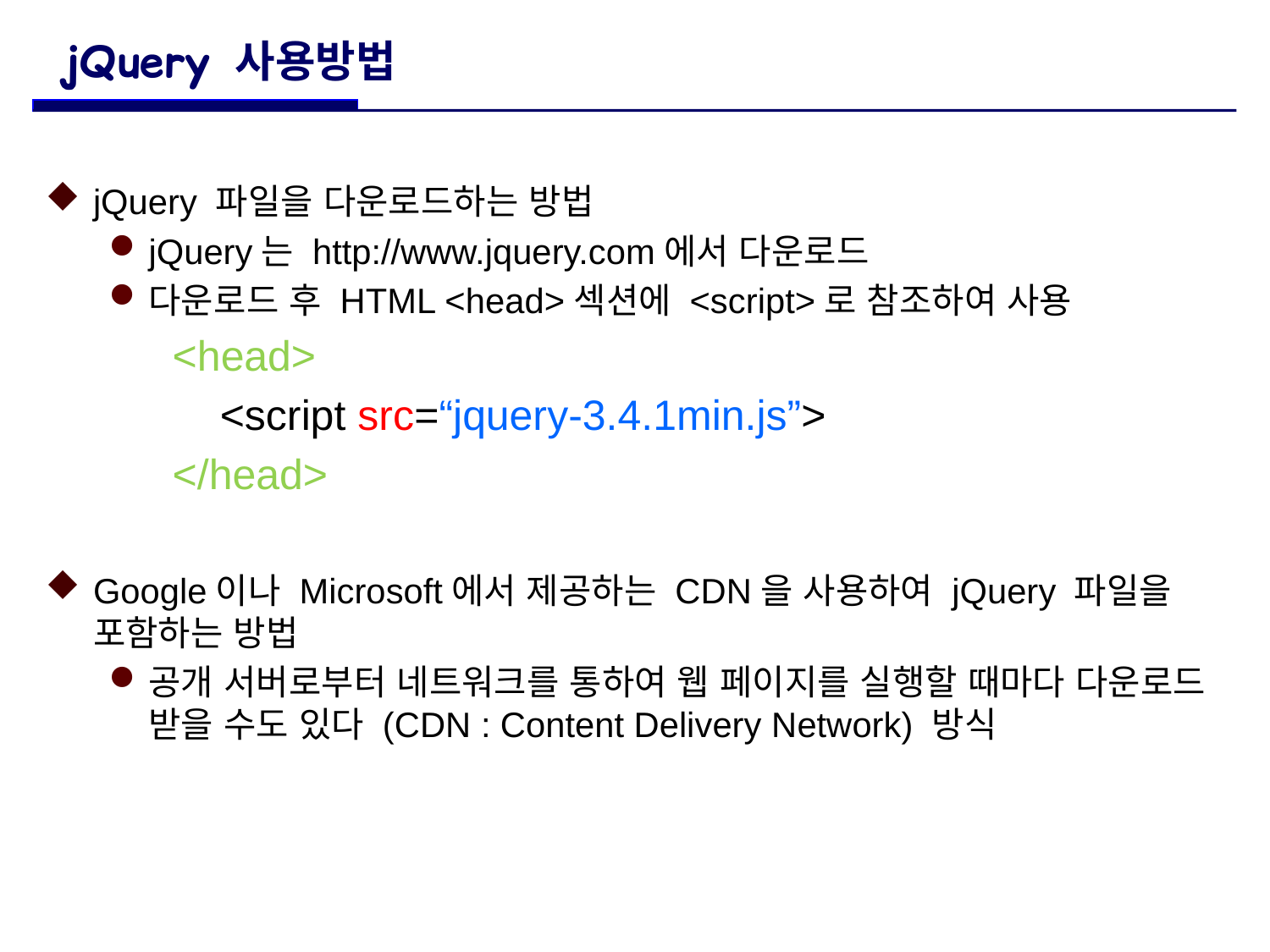

# jQuery 사용방법
jQuery 파일을 다운로드하는 방법
jQuery는 http://www.jquery.com에서 다운로드
다운로드 후 HTML <head>섹션에 <script>로 참조하여 사용
<head>
    <script src=“jquery-3.4.1min.js”>
</head>

Google이나 Microsoft에서 제공하는 CDN을 사용하여 jQuery 파일을 포함하는 방법
공개 서버로부터 네트워크를 통하여 웹 페이지를 실행할 때마다 다운로드 받을 수도 있다 (CDN : Content Delivery Network) 방식